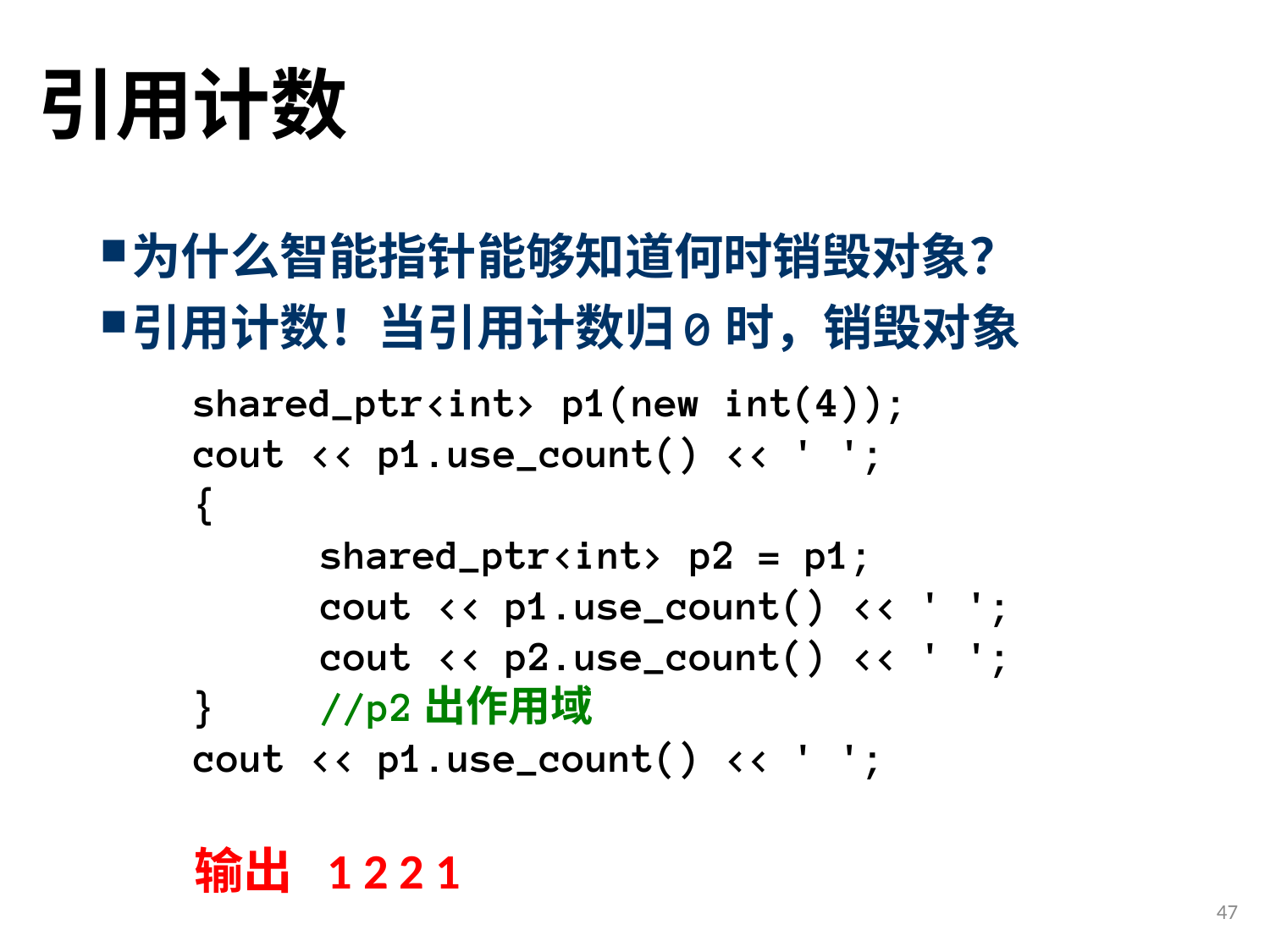

# 引用计数
为什么智能指针能够知道何时销毁对象？
引用计数！当引用计数归0时，销毁对象

shared_ptr<int> p1(new int(4));
cout << p1.use_count() << ' ';
{
	shared_ptr<int> p2 = p1;
	cout << p1.use_count() << ' ';
	cout << p2.use_count() << ' ';
}	//p2出作用域
cout << p1.use_count() << ' ';

输出  1 2 2 1
47